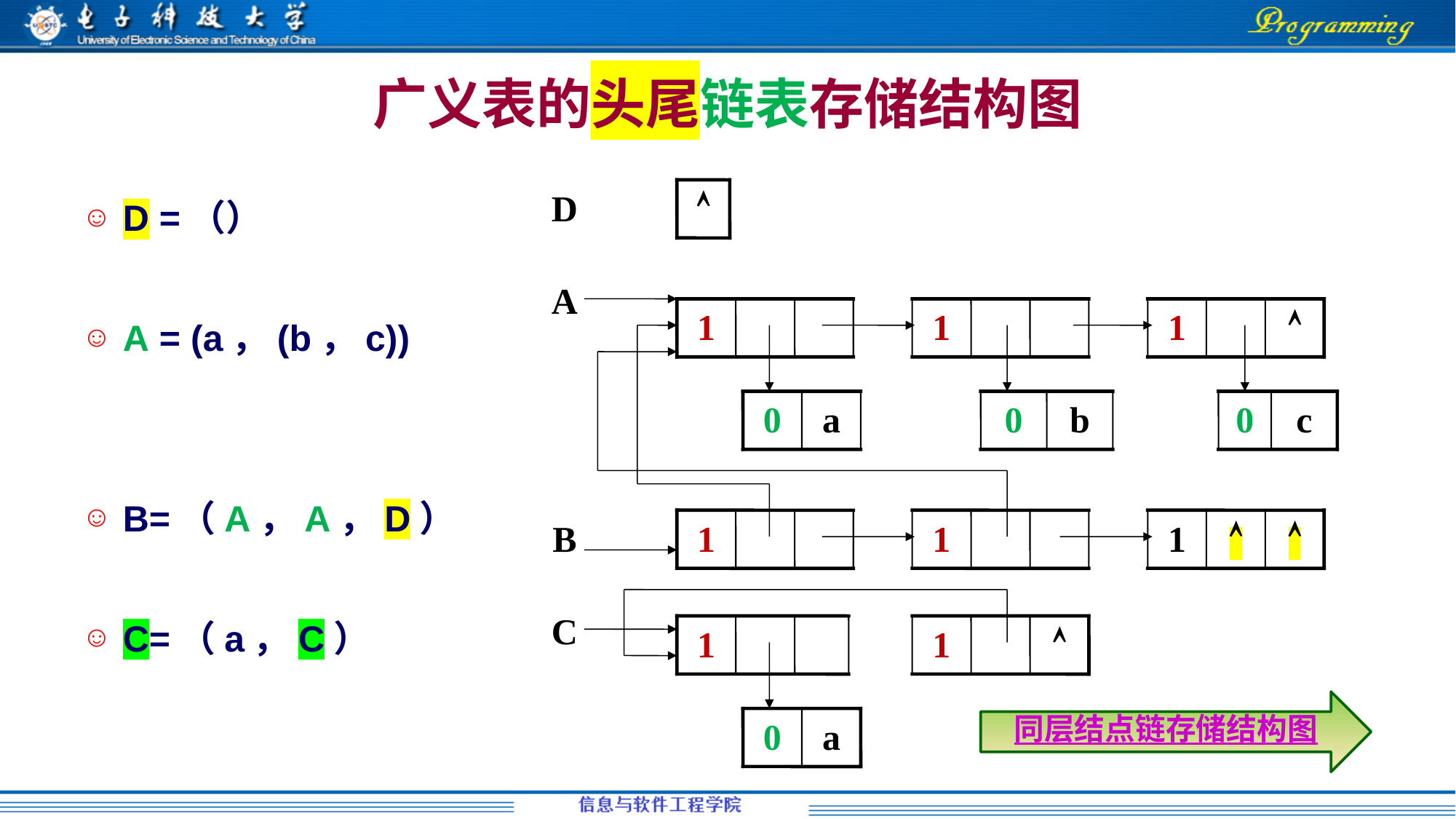

广义表的头尾链表存储结构图
D
∧

A

1

1

1

∧

0

a

0

b

0

c

B
1

1

1

∧

∧

C
1

1

∧

0

a

D =（）

A = (a，(b，c))

B=（A，A，D）

C=（a，C）

同层结点链存储结构图